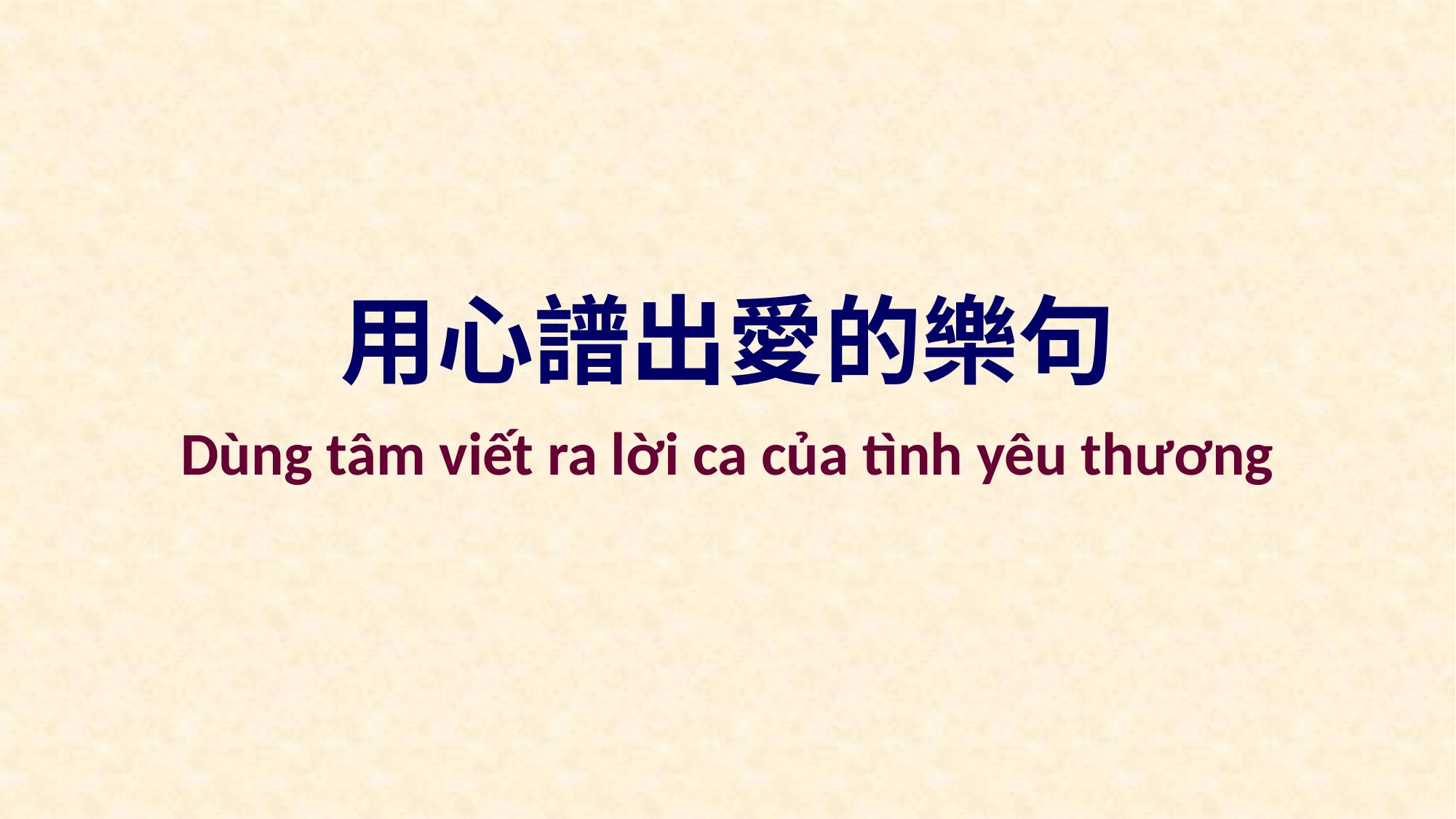

用心譜出愛的樂句
Dùng tâm viết ra lời ca của tình yêu thương